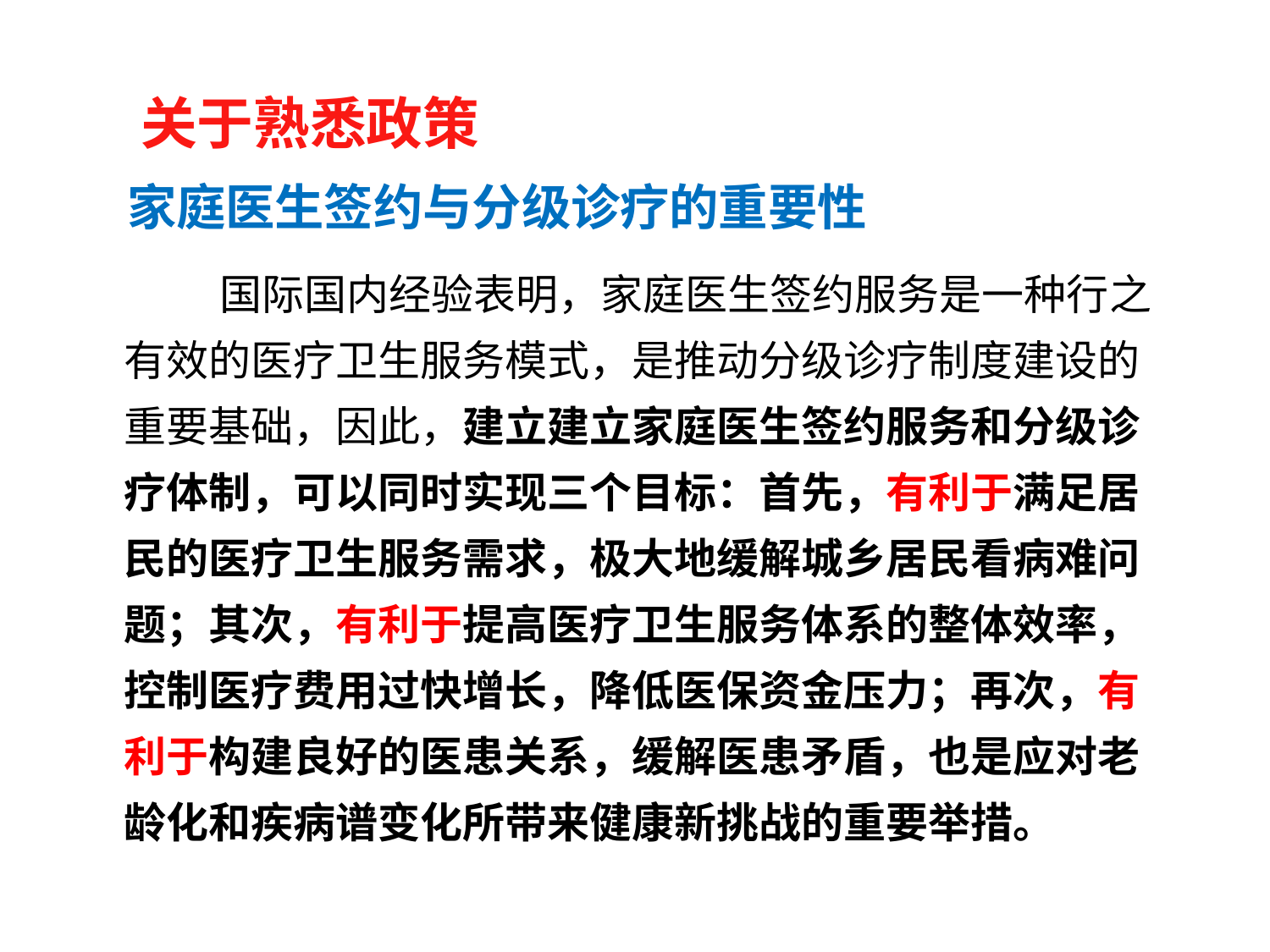

关于熟悉政策
    家庭医生签约与分级诊疗的重要性
              国际国内经验表明，家庭医生签约服务是一种行之有效的医疗卫生服务模式，是推动分级诊疗制度建设的重要基础，因此，建立建立家庭医生签约服务和分级诊疗体制，可以同时实现三个目标：首先，有利于满足居民的医疗卫生服务需求，极大地缓解城乡居民看病难问题；其次，有利于提高医疗卫生服务体系的整体效率，控制医疗费用过快增长，降低医保资金压力；再次，有利于构建良好的医患关系，缓解医患矛盾，也是应对老龄化和疾病谱变化所带来健康新挑战的重要举措。